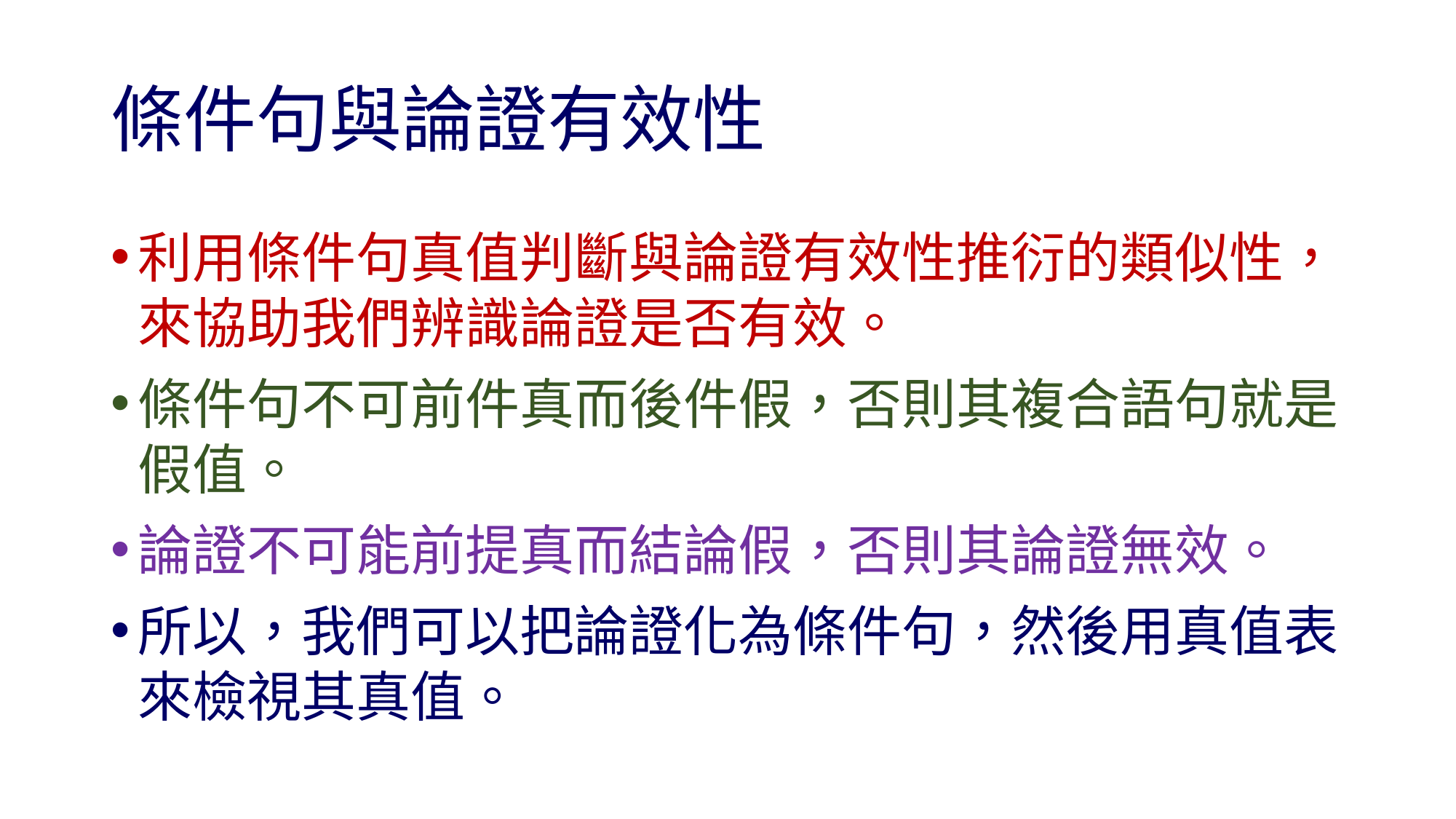

# 條件句與論證有效性
利用條件句真值判斷與論證有效性推衍的類似性，來協助我們辨識論證是否有效。
條件句不可前件真而後件假，否則其複合語句就是假值。
論證不可能前提真而結論假，否則其論證無效。
所以，我們可以把論證化為條件句，然後用真值表來檢視其真值。